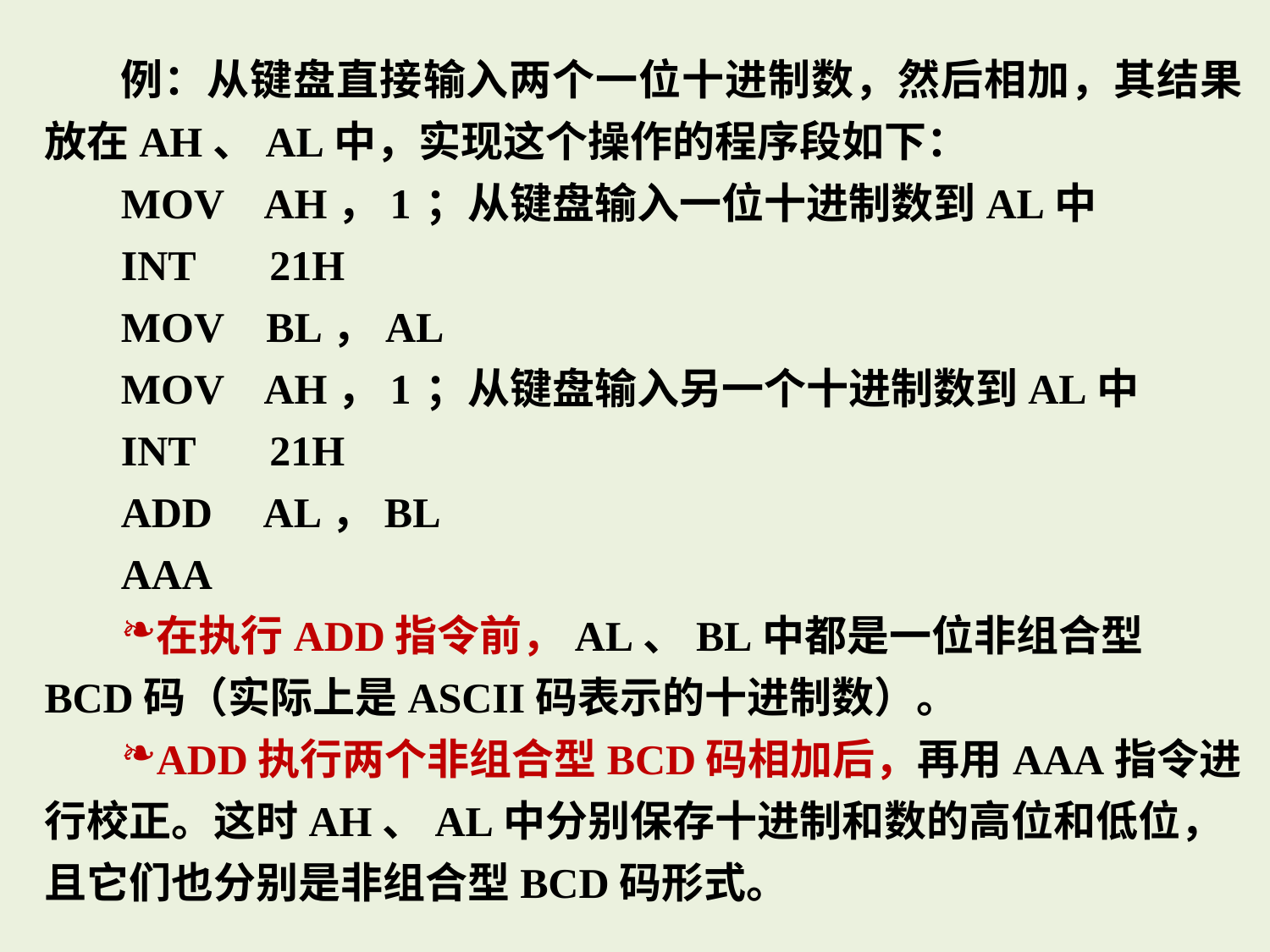

例：从键盘直接输入两个一位十进制数，然后相加，其结果放在AH、AL中，实现这个操作的程序段如下：
MOV    AH，1	；从键盘输入一位十进制数到AL中
INT       21H
MOV    BL，AL
MOV    AH，1	；从键盘输入另一个十进制数到AL中
INT       21H
ADD     AL，BL
AAA
在执行ADD指令前，AL、BL中都是一位非组合型BCD码（实际上是ASCII码表示的十进制数）。
ADD执行两个非组合型BCD码相加后，再用AAA指令进行校正。这时AH、AL中分别保存十进制和数的高位和低位，且它们也分别是非组合型BCD码形式。
160